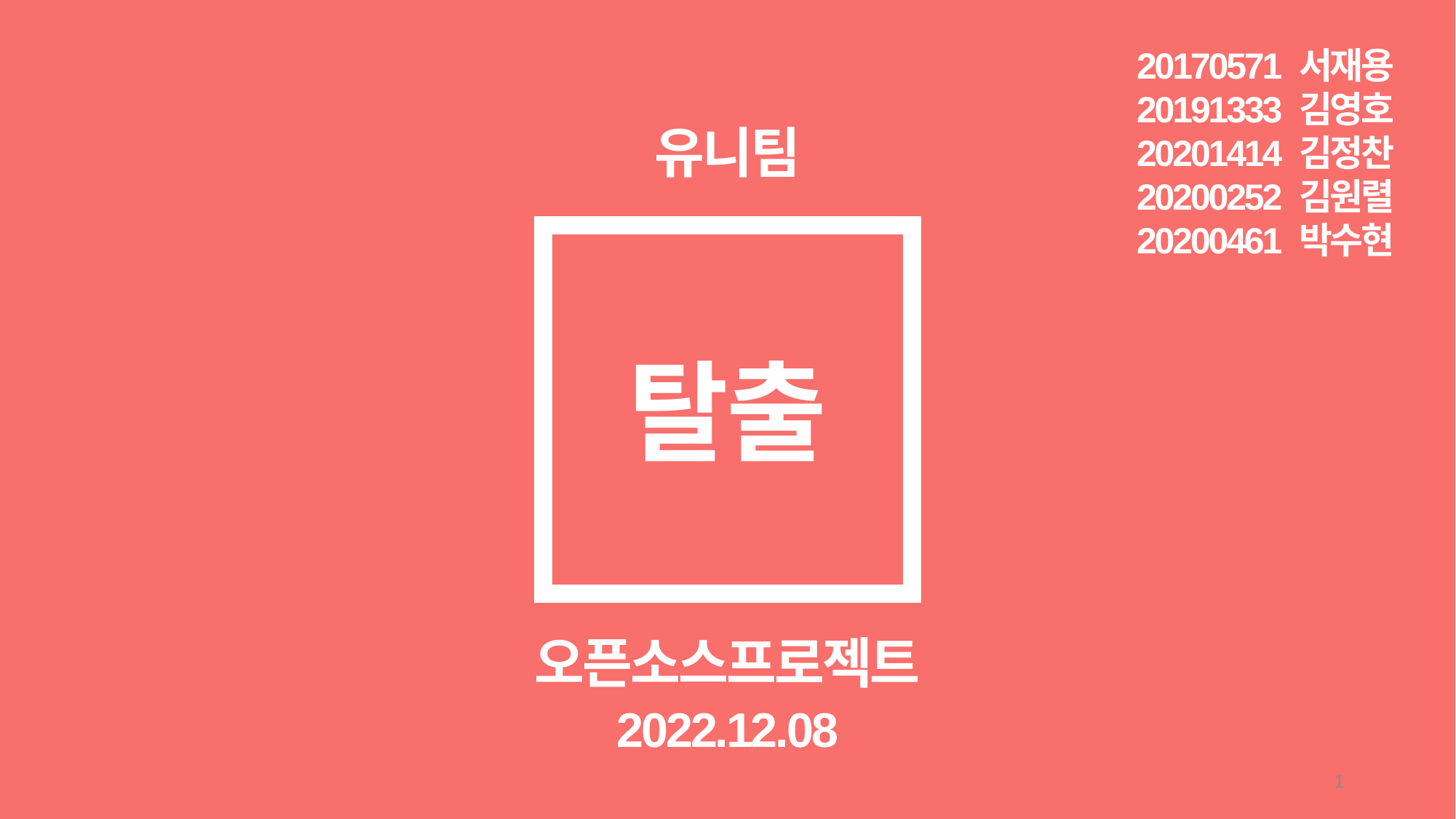

20170571 서재용
20191333 김영호
20201414 김정찬
20200252 김원렬
20200461 박수현
유니팀

탈출
오픈소스프로젝트
2022.12.08
1